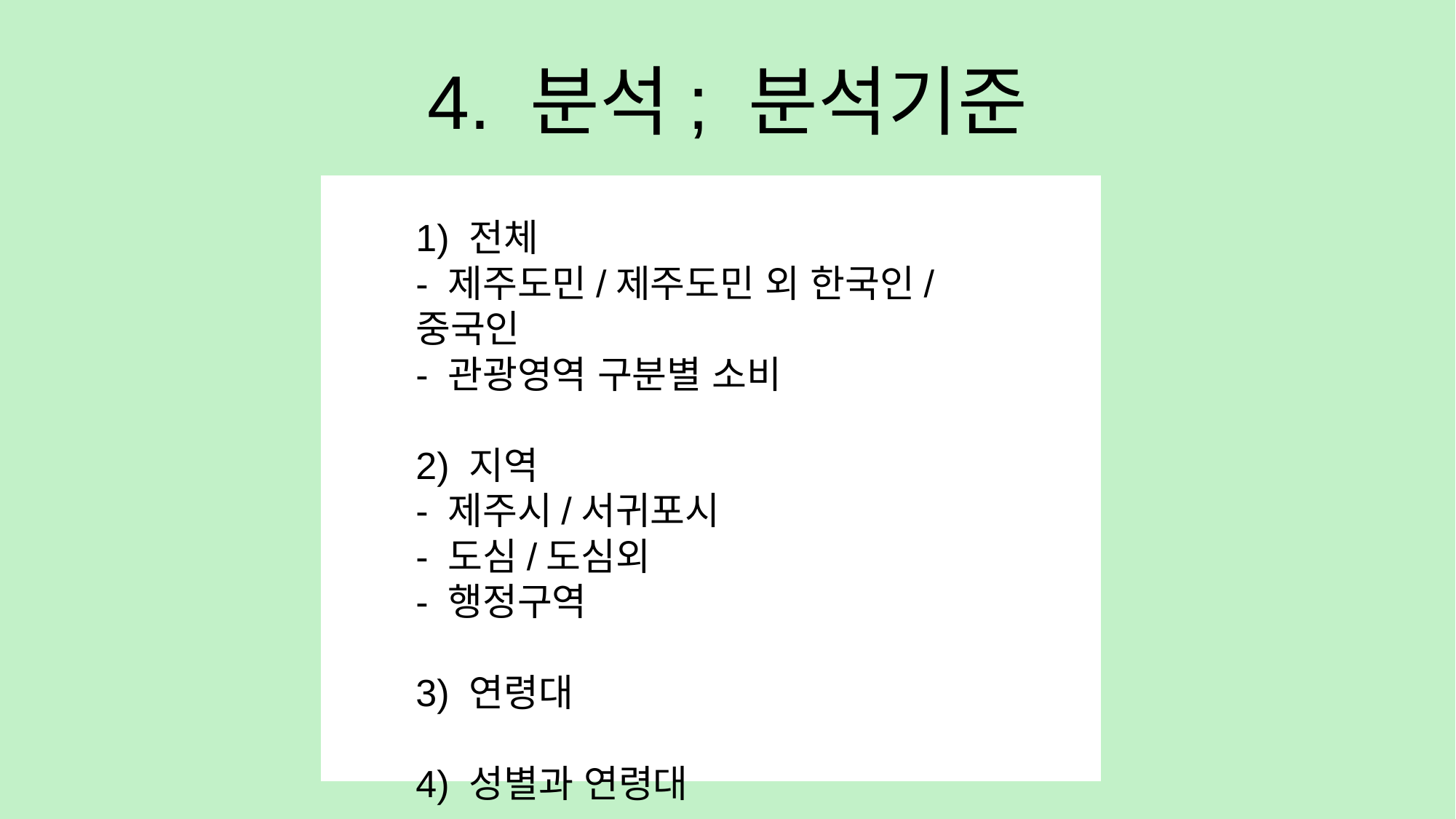

4. 분석; 분석기준

1) 전체
- 제주도민/제주도민 외 한국인/중국인
- 관광영역 구분별 소비

2) 지역
- 제주시/서귀포시
- 도심/도심외
- 행정구역

3) 연령대

4) 성별과 연령대